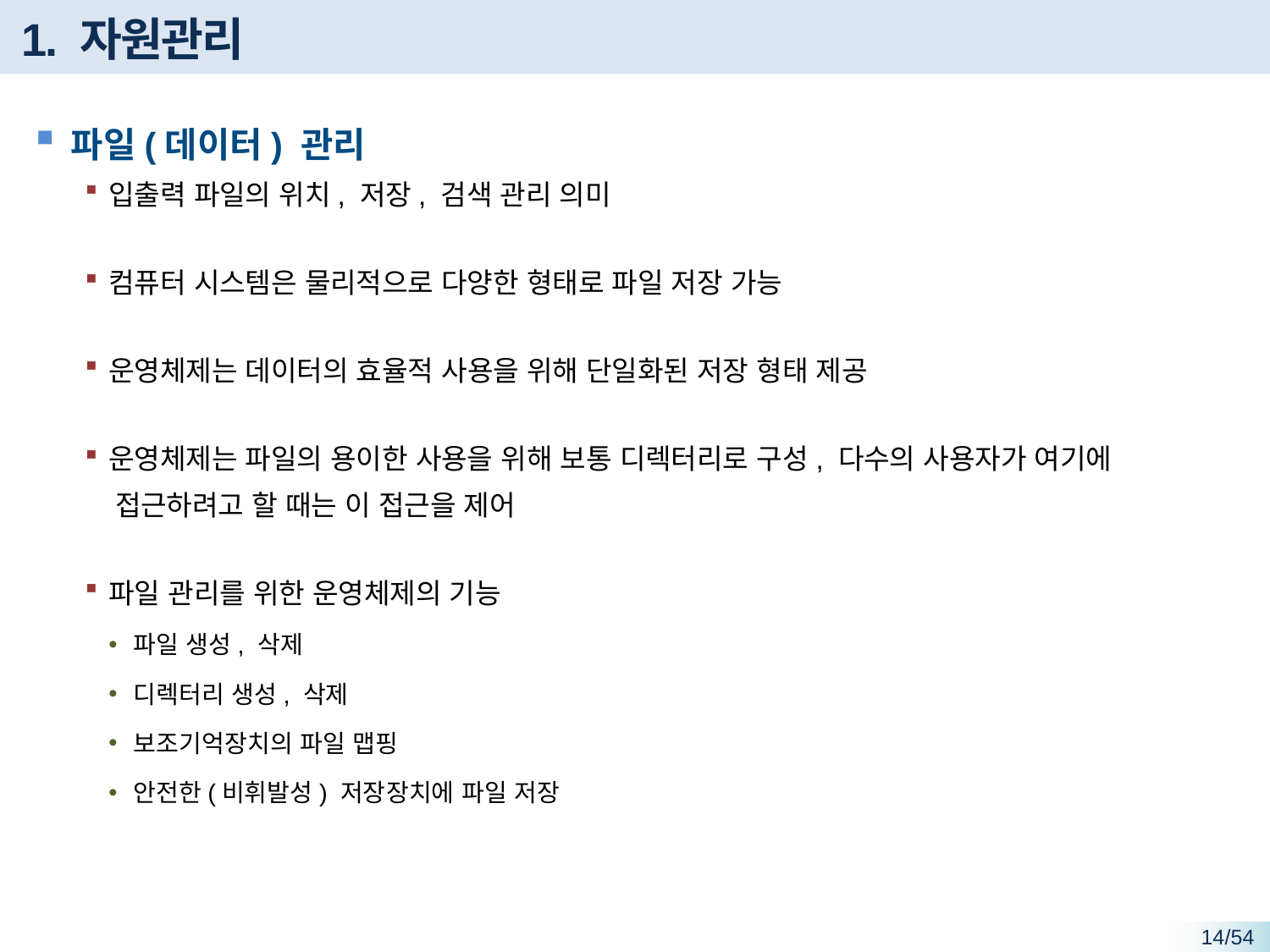

# 1. 자원관리
파일(데이터) 관리
입출력 파일의 위치, 저장, 검색 관리 의미

컴퓨터 시스템은 물리적으로 다양한 형태로 파일 저장 가능

운영체제는 데이터의 효율적 사용을 위해 단일화된 저장 형태 제공

운영체제는 파일의 용이한 사용을 위해 보통 디렉터리로 구성, 다수의 사용자가 여기에
   접근하려고 할 때는 이 접근을 제어

파일 관리를 위한 운영체제의 기능
파일 생성, 삭제
디렉터리 생성, 삭제
보조기억장치의 파일 맵핑
안전한(비휘발성) 저장장치에 파일 저장